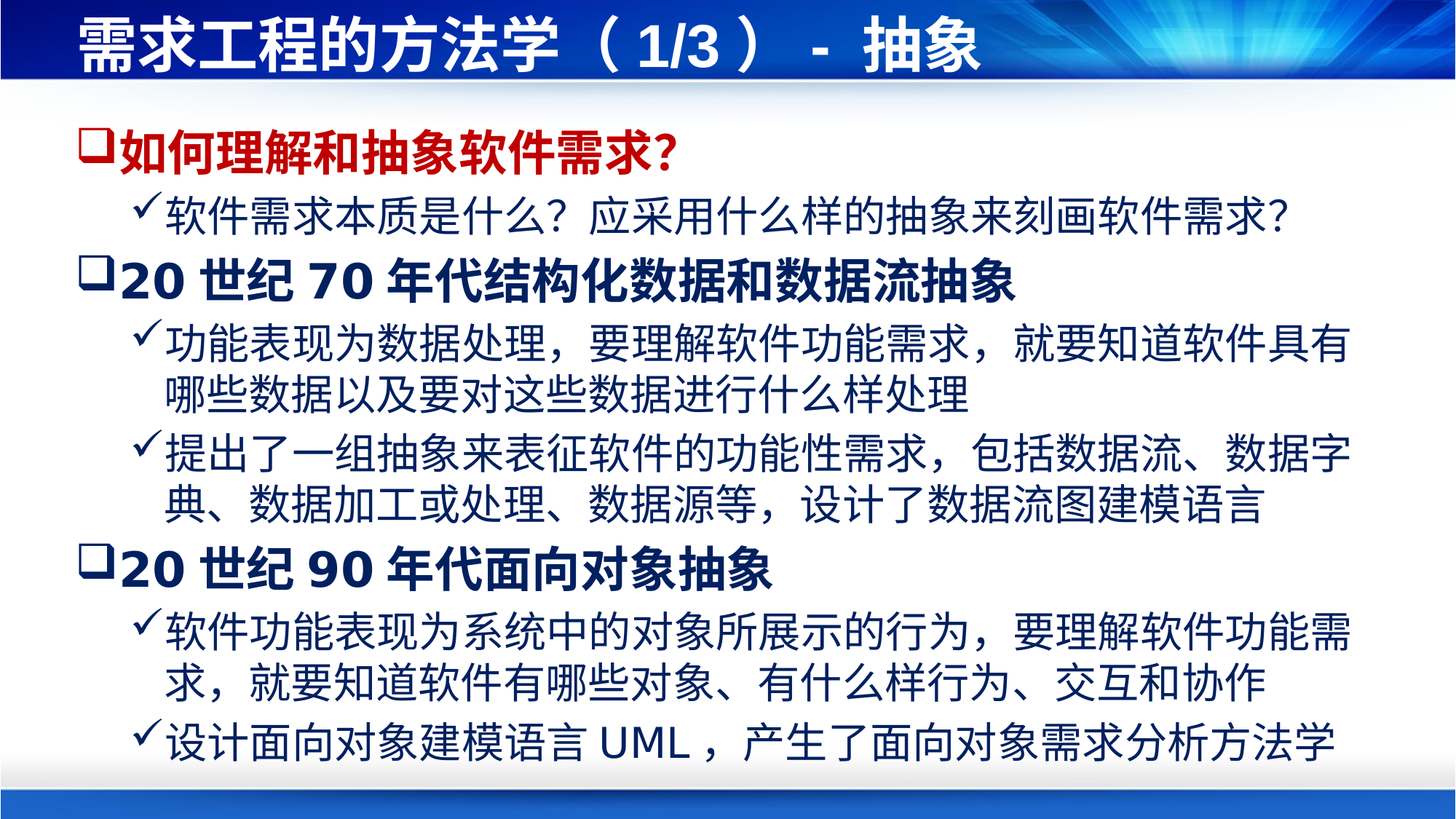

# 需求工程的方法学（1/3）- 抽象
如何理解和抽象软件需求？
软件需求本质是什么？应采用什么样的抽象来刻画软件需求？
20世纪70年代结构化数据和数据流抽象
功能表现为数据处理，要理解软件功能需求，就要知道软件具有哪些数据以及要对这些数据进行什么样处理
提出了一组抽象来表征软件的功能性需求，包括数据流、数据字典、数据加工或处理、数据源等，设计了数据流图建模语言
20世纪90年代面向对象抽象
软件功能表现为系统中的对象所展示的行为，要理解软件功能需求，就要知道软件有哪些对象、有什么样行为、交互和协作
设计面向对象建模语言UML，产生了面向对象需求分析方法学